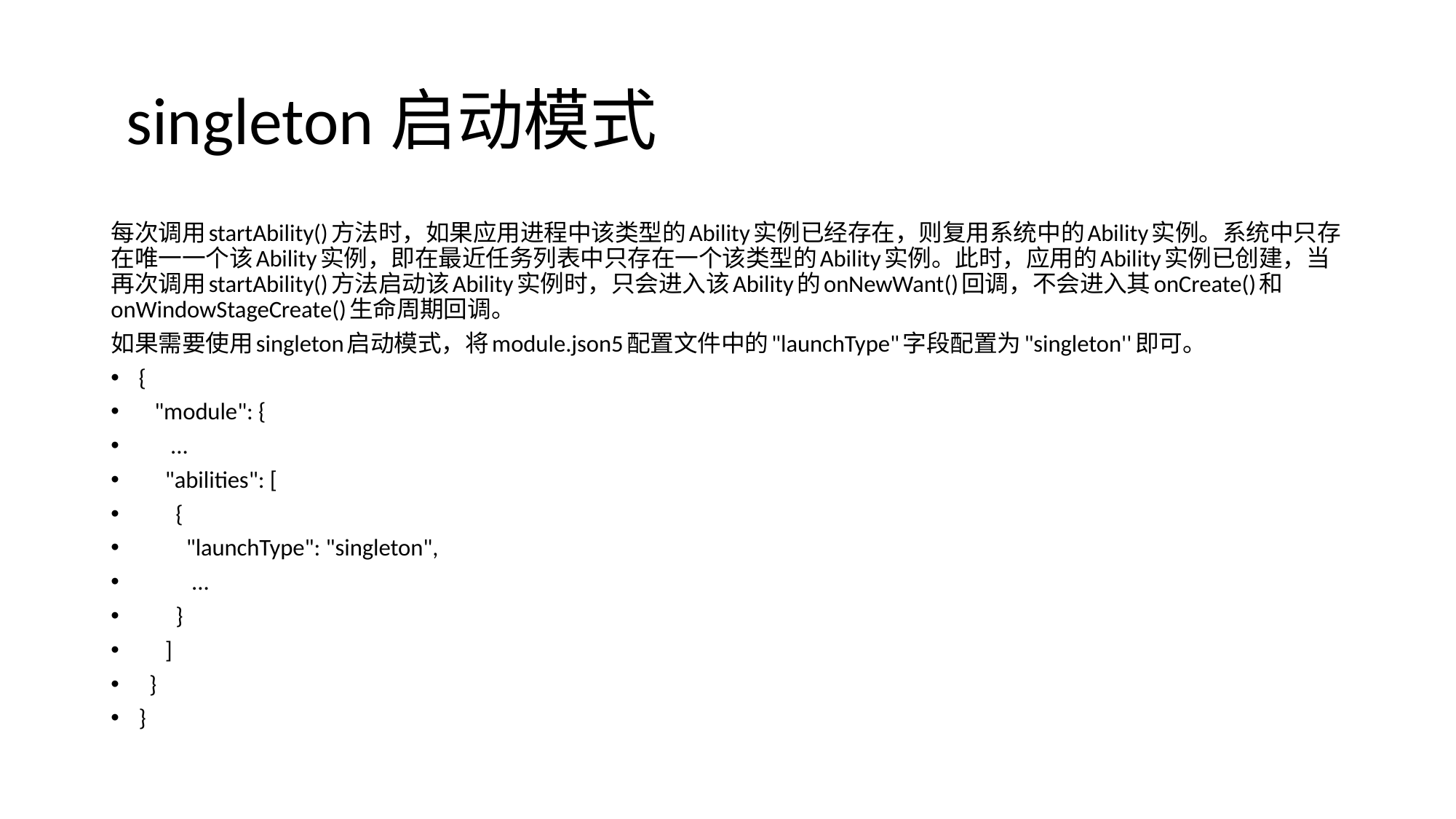

# singleton启动模式
每次调用startAbility()方法时，如果应用进程中该类型的Ability实例已经存在，则复用系统中的Ability实例。系统中只存在唯一一个该Ability实例，即在最近任务列表中只存在一个该类型的Ability实例。此时，应用的Ability实例已创建，当再次调用startAbility()方法启动该Ability实例时，只会进入该Ability的onNewWant()回调，不会进入其onCreate()和onWindowStageCreate()生命周期回调。
如果需要使用singleton启动模式，将module.json5配置文件中的"launchType"字段配置为"singleton''即可。
{
   "module": {
      ...
     "abilities": [
       {
         "launchType": "singleton",
          ...
       }
     ]
  }
}